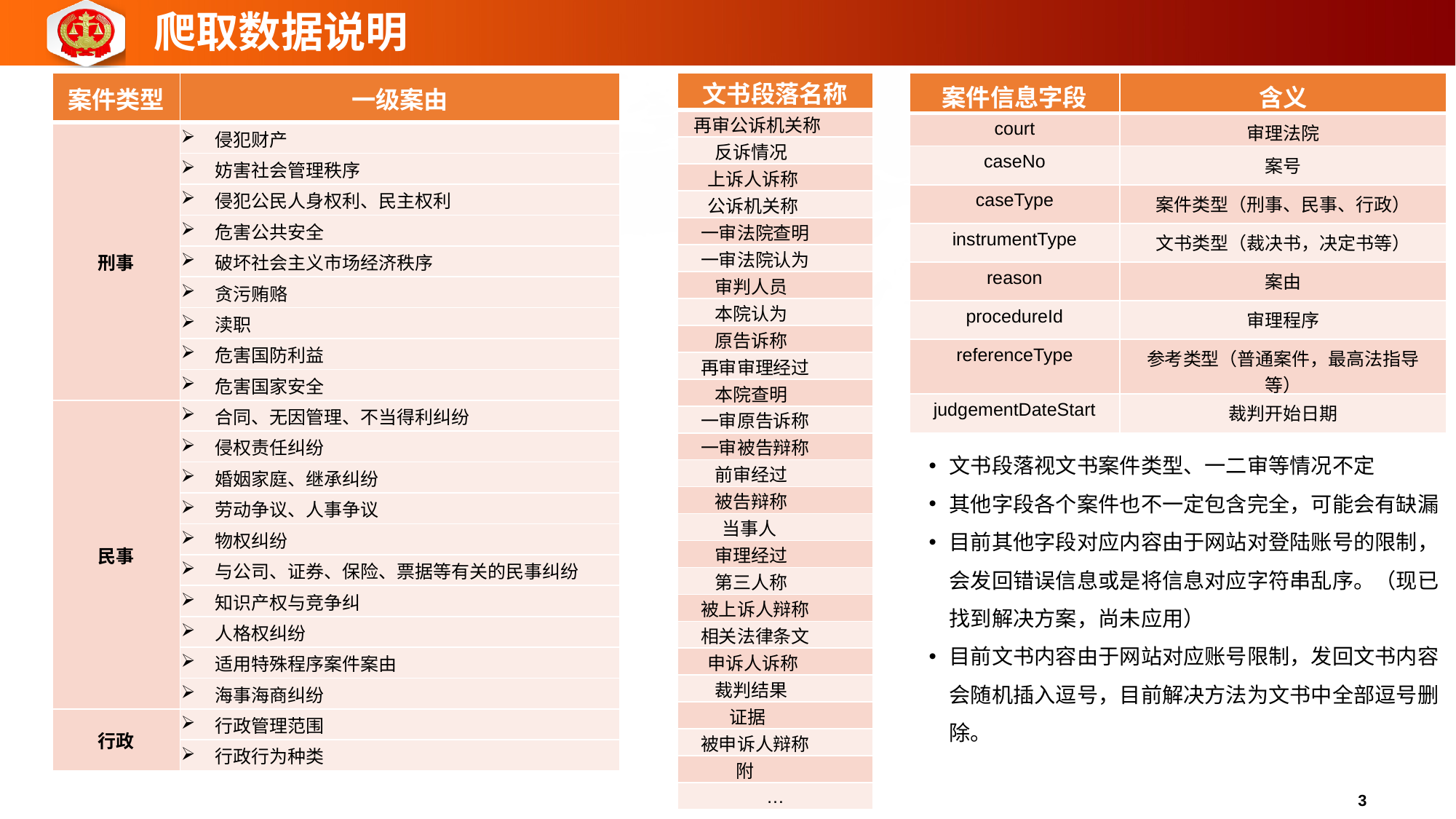

爬取数据说明
| 案件类型 | 一级案由 |
| --- | --- |
| 刑事 | 侵犯财产 |
|  | 妨害社会管理秩序 |
|  | 侵犯公民人身权利、民主权利 |
|  | 危害公共安全 |
|  | 破坏社会主义市场经济秩序 |
|  | 贪污贿赂 |
|  | 渎职 |
|  | 危害国防利益 |
|  | 危害国家安全 |
| 民事 | 合同、无因管理、不当得利纠纷 |
|  | 侵权责任纠纷 |
|  | 婚姻家庭、继承纠纷 |
|  | 劳动争议、人事争议 |
|  | 物权纠纷 |
|  | 与公司、证券、保险、票据等有关的民事纠纷 |
|  | 知识产权与竞争纠 |
|  | 人格权纠纷 |
|  | 适用特殊程序案件案由 |
|  | 海事海商纠纷 |
| 行政 | 行政管理范围 |
|  | 行政行为种类 |
| 文书段落名称 |
| --- |
| 再审公诉机关称 |
| 反诉情况 |
| 上诉人诉称 |
| 公诉机关称 |
| 一审法院查明 |
| 一审法院认为 |
| 审判人员 |
| 本院认为 |
| 原告诉称 |
| 再审审理经过 |
| 本院查明 |
| 一审原告诉称 |
| 一审被告辩称 |
| 前审经过 |
| 被告辩称 |
| 当事人 |
| 审理经过 |
| 第三人称 |
| 被上诉人辩称 |
| 相关法律条文 |
| 申诉人诉称 |
| 裁判结果 |
| 证据 |
| 被申诉人辩称 |
| 附 |
| … |
| 案件信息字段 | 含义 |
| --- | --- |
| court | 审理法院 |
| caseNo | 案号 |
| caseType | 案件类型（刑事、民事、行政） |
| instrumentType | 文书类型（裁决书，决定书等） |
| reason | 案由 |
| procedureId | 审理程序 |
| referenceType | 参考类型（普通案件，最高法指导等） |
| judgementDateStart | 裁判开始日期 |
文书段落视文书案件类型、一二审等情况不定
其他字段各个案件也不一定包含完全，可能会有缺漏
目前其他字段对应内容由于网站对登陆账号的限制，会发回错误信息或是将信息对应字符串乱序。（现已找到解决方案，尚未应用）
目前文书内容由于网站对应账号限制，发回文书内容会随机插入逗号，目前解决方法为文书中全部逗号删除。